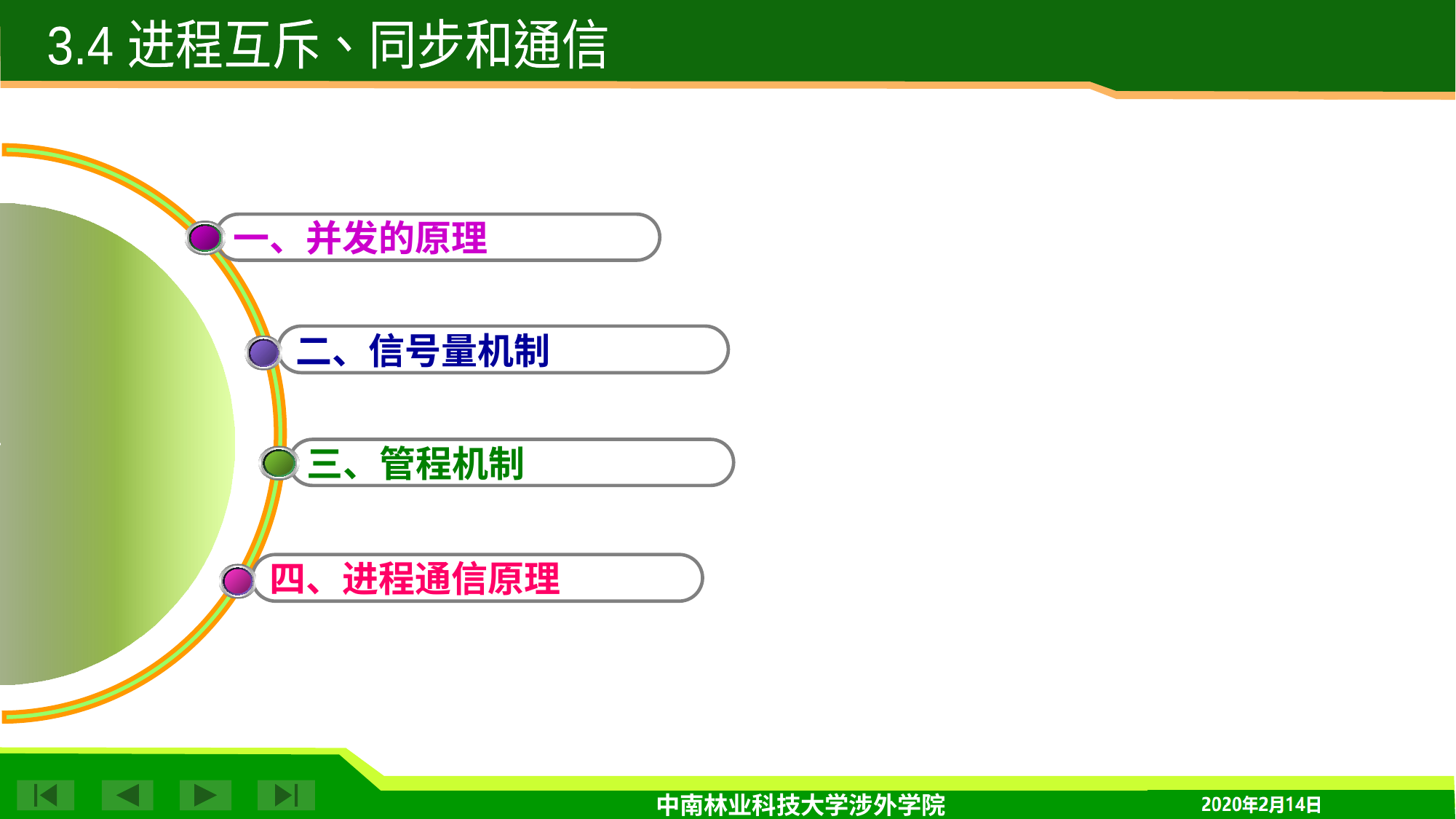

3.4 进程互斥、同步和通信

一、并发的原理

二、信号量机制

三、管程机制

四、进程通信原理